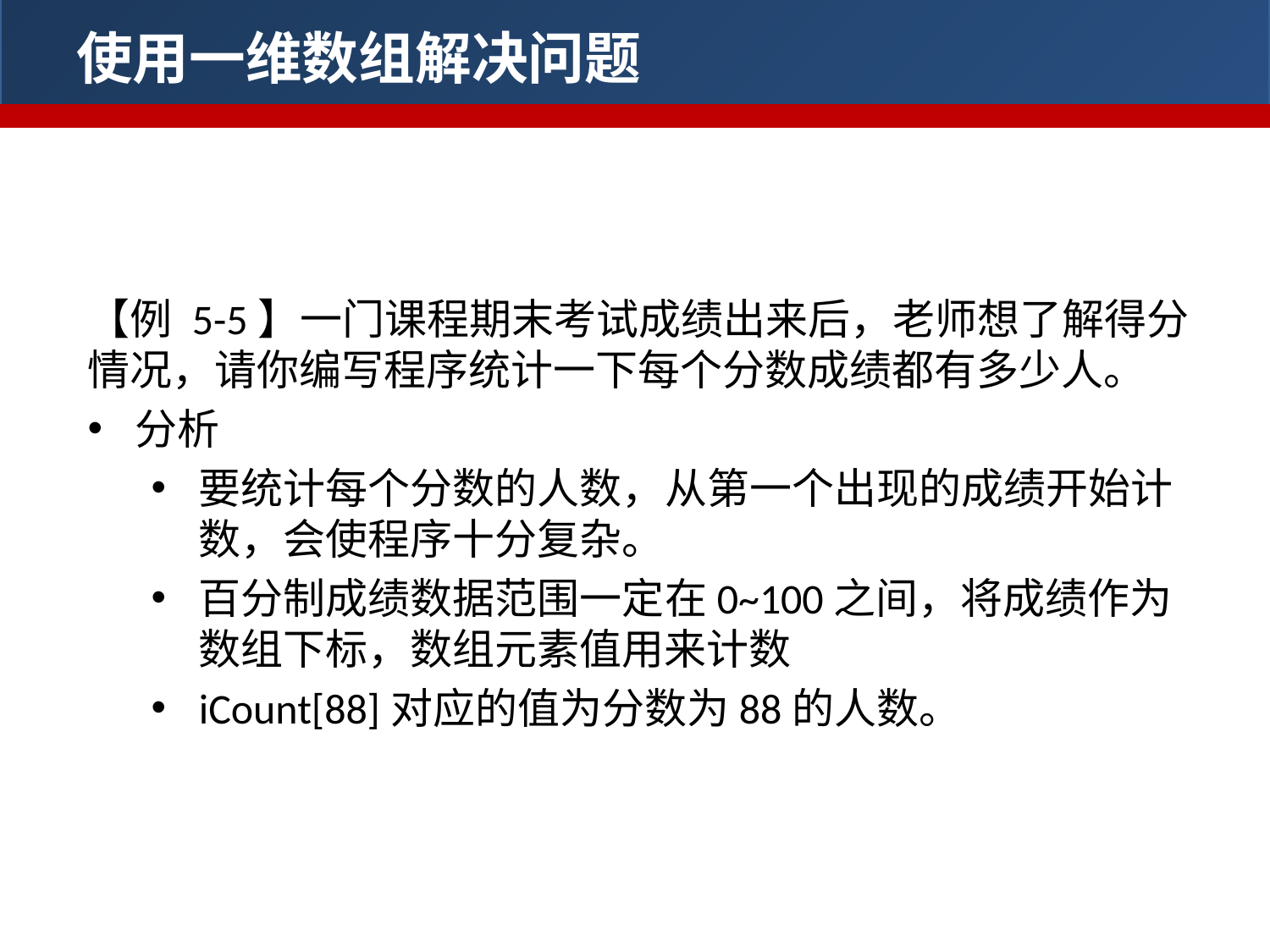

使用一维数组解决问题
4、借助数组计数
【例 5-5】一门课程期末考试成绩出来后，老师想了解得分情况，请你编写程序统计一下每个分数成绩都有多少人。
分析
要统计每个分数的人数，从第一个出现的成绩开始计数，会使程序十分复杂。
百分制成绩数据范围一定在0~100之间，将成绩作为数组下标，数组元素值用来计数
iCount[88]对应的值为分数为88的人数。